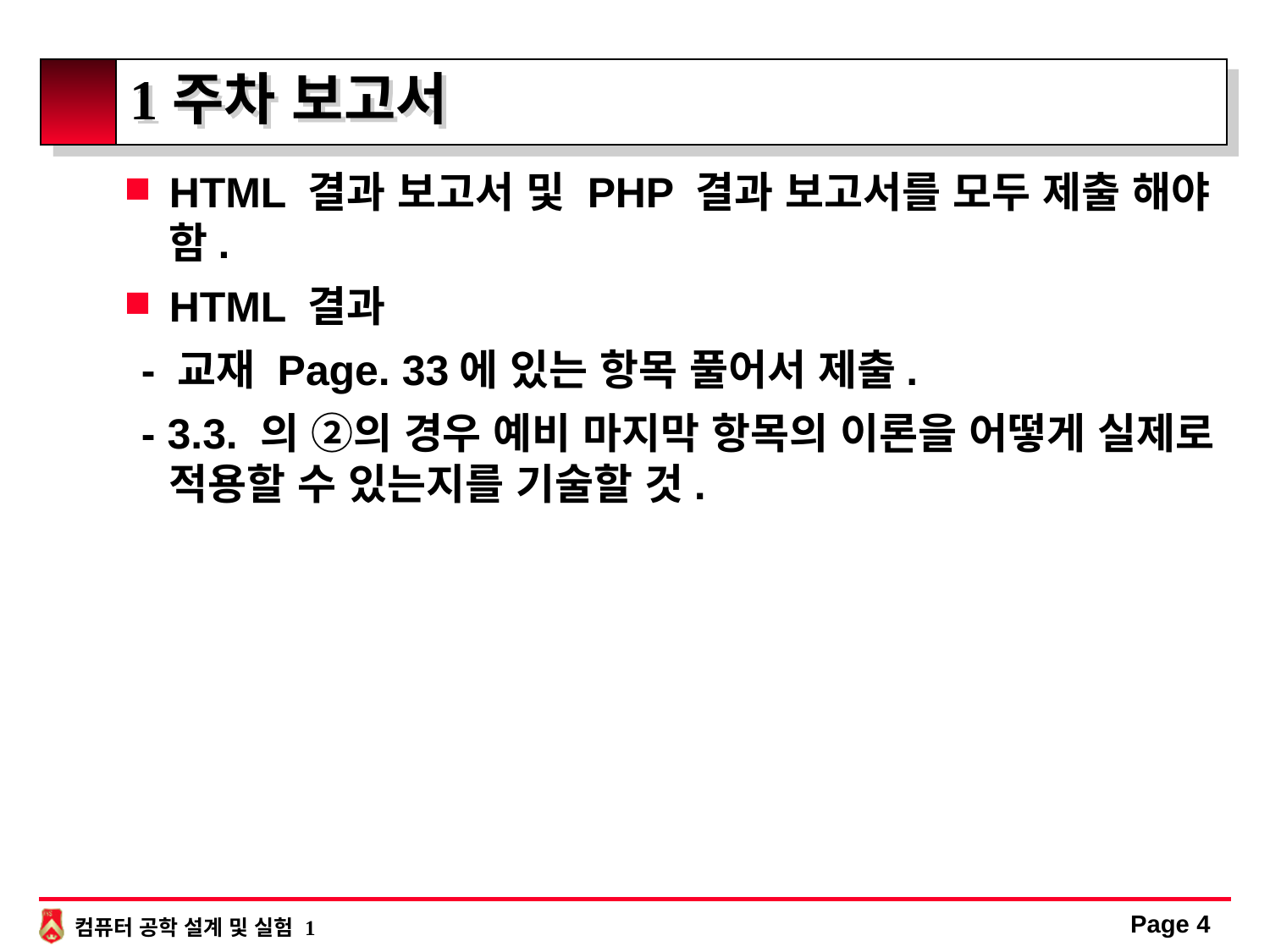

# 1주차 보고서
HTML 결과 보고서 및 PHP 결과 보고서를 모두 제출 해야 함.
HTML 결과
 - 교재 Page. 33에 있는 항목 풀어서 제출.
 - 3.3. 의 ②의 경우 예비 마지막 항목의 이론을 어떻게 실제로 적용할 수 있는지를 기술할 것.
Page 4